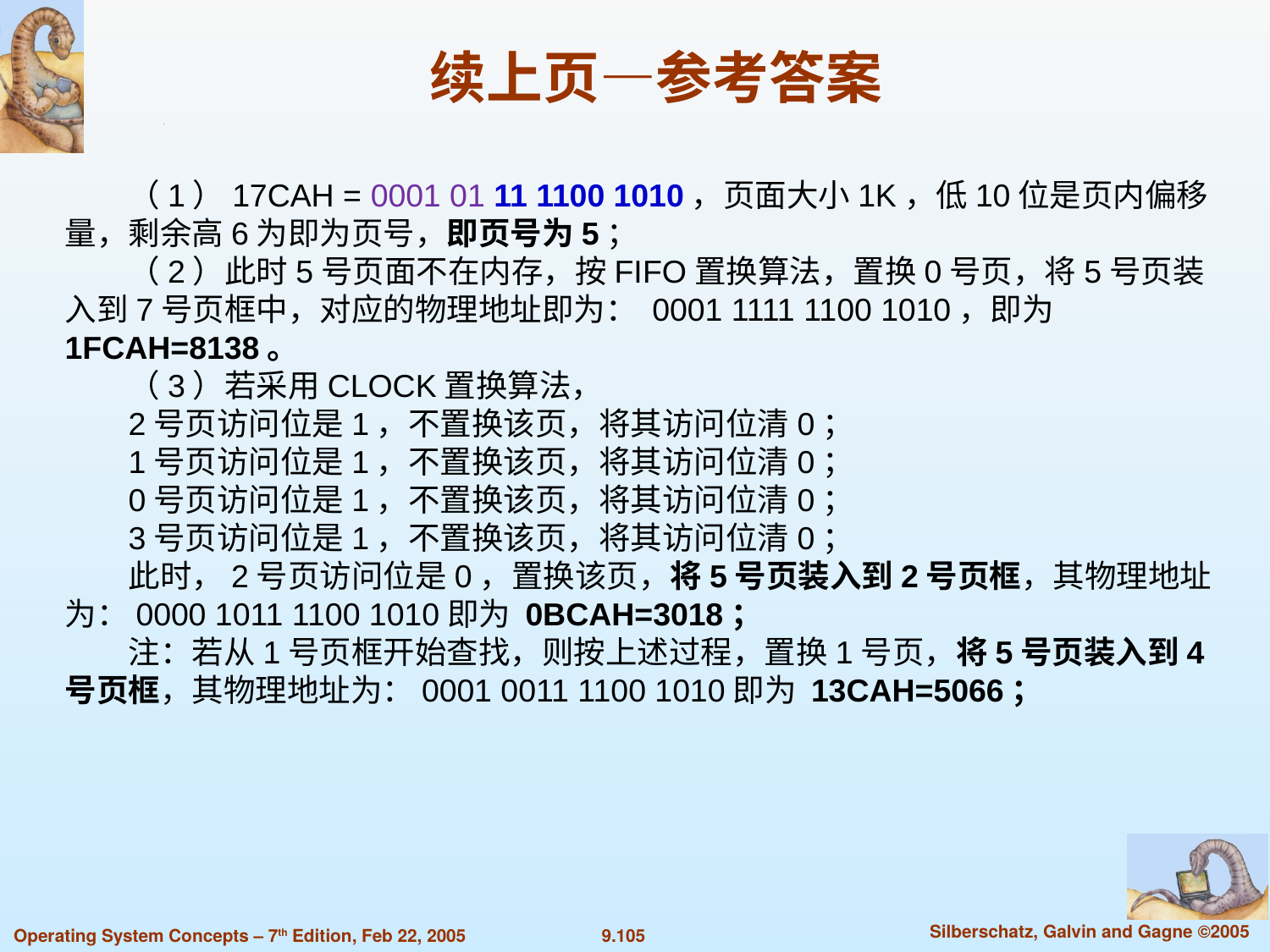

续上页—参考答案
（1）17CAH = 0001 01 11 1100 1010，页面大小1K，低10位是页内偏移量，剩余高6为即为页号，即页号为5；
（2）此时5号页面不在内存，按FIFO置换算法，置换0号页，将5号页装入到7号页框中，对应的物理地址即为： 0001 1111 1100 1010，即为1FCAH=8138。
（3）若采用CLOCK置换算法，
2号页访问位是1，不置换该页，将其访问位清0；
1号页访问位是1，不置换该页，将其访问位清0；
0号页访问位是1，不置换该页，将其访问位清0；
3号页访问位是1，不置换该页，将其访问位清0；
此时，2号页访问位是0，置换该页，将5号页装入到2号页框，其物理地址为：0000 1011 1100 1010即为 0BCAH=3018；
注：若从1号页框开始查找，则按上述过程，置换1号页，将5号页装入到4号页框，其物理地址为：0001 0011 1100 1010即为 13CAH=5066；